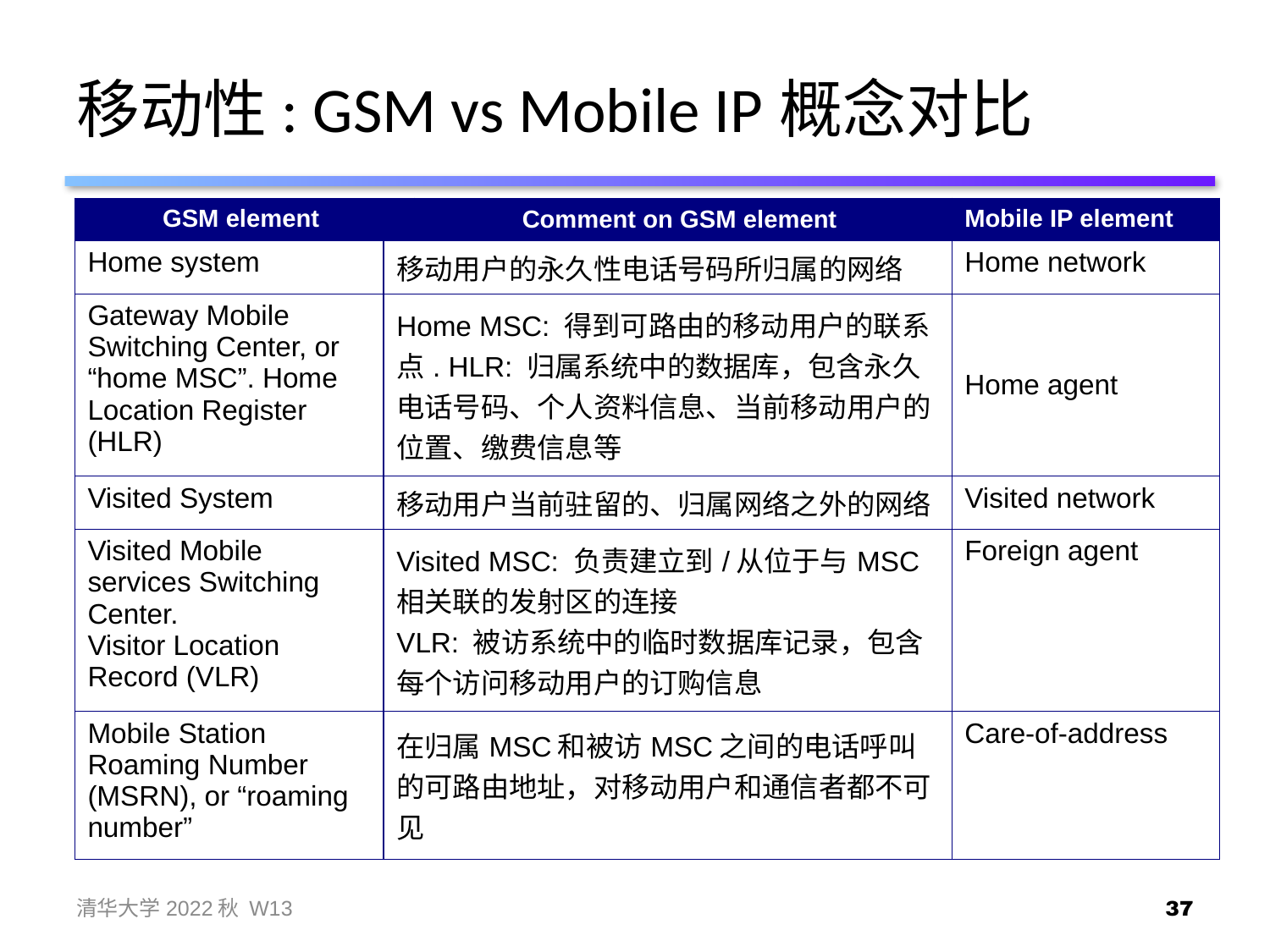

# 移动性: GSM vs Mobile IP概念对比
| GSM element |  | Comment on GSM element | Mobile IP element |
| --- | --- | --- | --- |
| Home system | 移动用户的永久性电话号码所归属的网络 |  | Home network |
| Gateway Mobile Switching Center, or “home MSC”. Home Location Register (HLR) | Home MSC: 得到可路由的移动用户的联系点. HLR: 归属系统中的数据库，包含永久电话号码、个人资料信息、当前移动用户的位置、缴费信息等 |  | Home agent |
| Visited System | 移动用户当前驻留的、归属网络之外的网络 |  | Visited network |
| Visited Mobile services Switching Center. Visitor Location Record (VLR) | Visited MSC: 负责建立到/从位于与MSC相关联的发射区的连接 VLR: 被访系统中的临时数据库记录，包含每个访问移动用户的订购信息 |  | Foreign agent |
| Mobile Station Roaming Number (MSRN), or “roaming number” | 在归属MSC和被访MSC之间的电话呼叫的可路由地址，对移动用户和通信者都不可见 |  | Care-of-address |
清华大学2022秋 W13
37